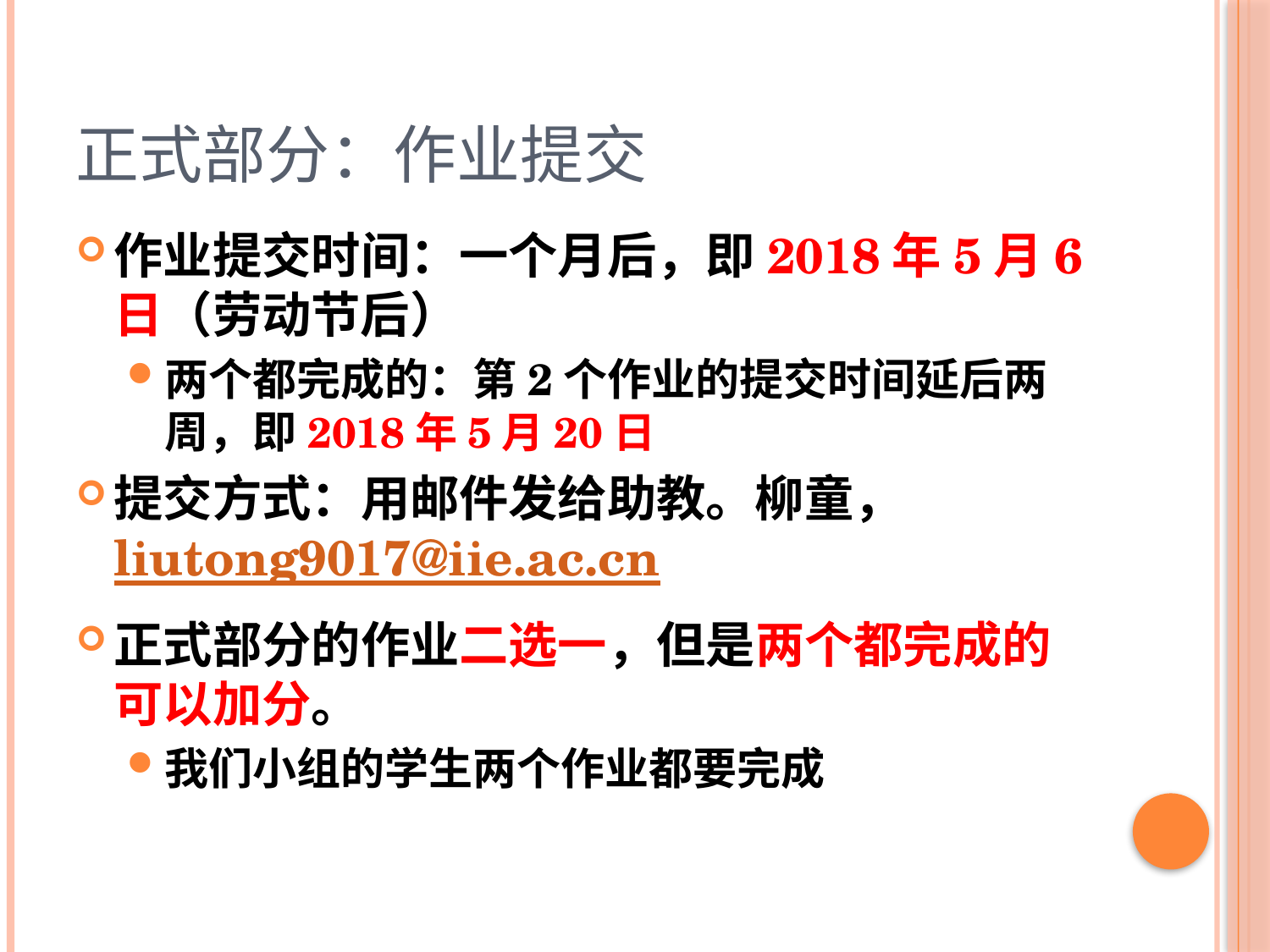

# 正式部分：作业提交
作业提交时间：一个月后，即2018年5月6日（劳动节后）
两个都完成的：第2个作业的提交时间延后两周，即2018年5月20日
提交方式：用邮件发给助教。柳童，liutong9017@iie.ac.cn
正式部分的作业二选一，但是两个都完成的可以加分。
我们小组的学生两个作业都要完成